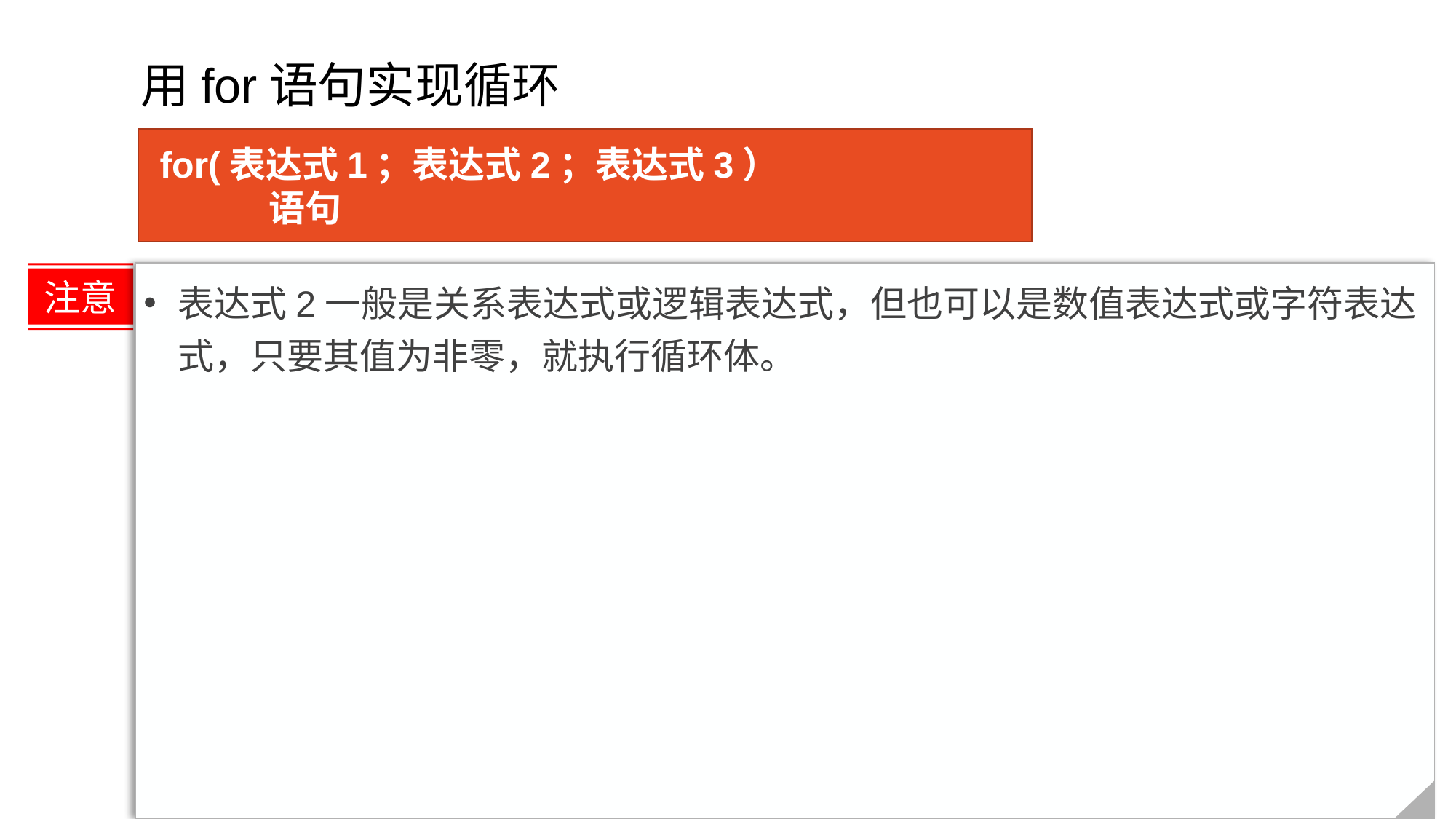

# 用for语句实现循环
for(表达式1；表达式2；表达式3）
	语句
表达式2一般是关系表达式或逻辑表达式，但也可以是数值表达式或字符表达式，只要其值为非零，就执行循环体。
注意